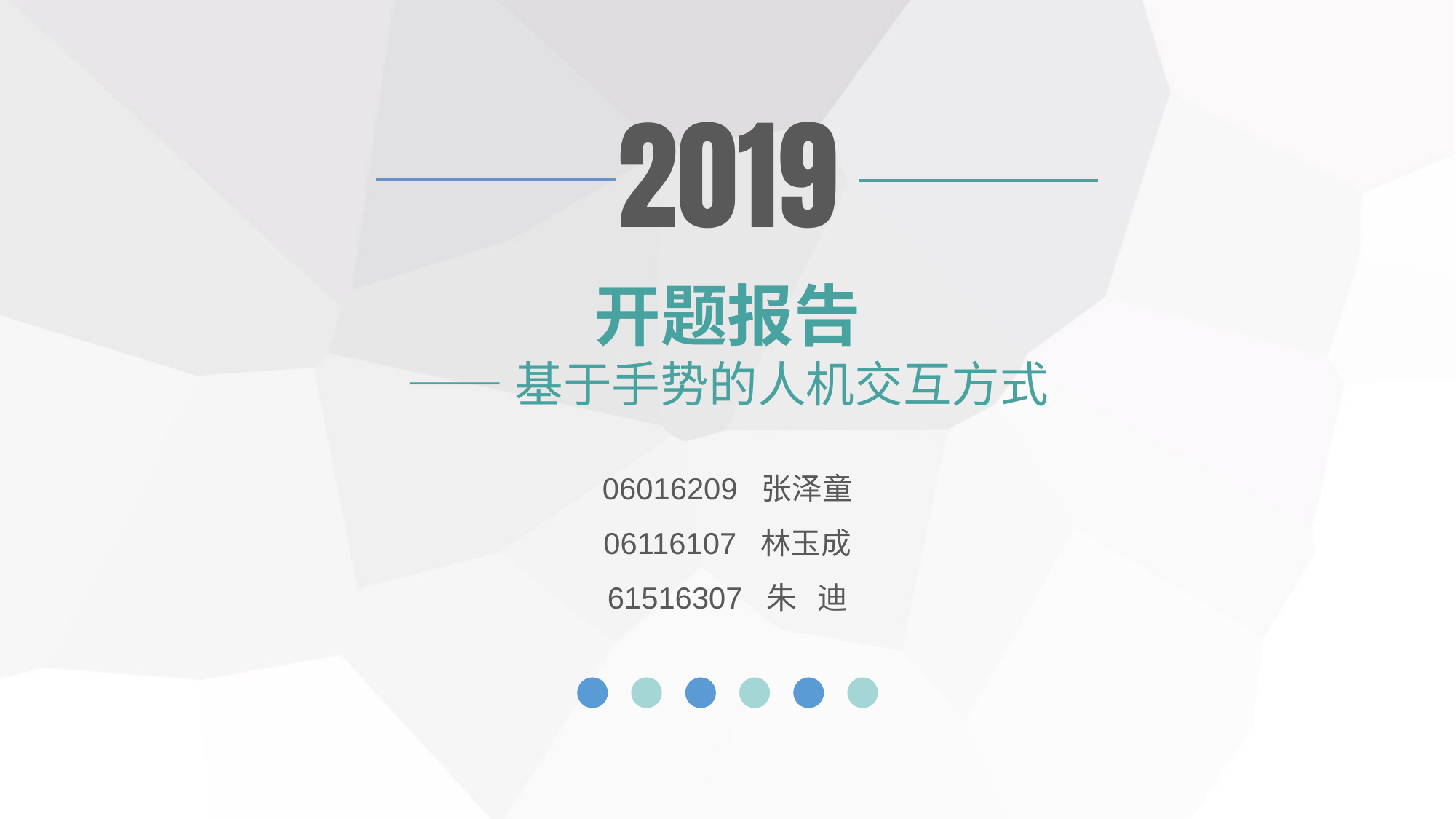

2019
开题报告
——基于手势的人机交互方式
06016209  张泽童
06116107  林玉成
61516307  朱   迪